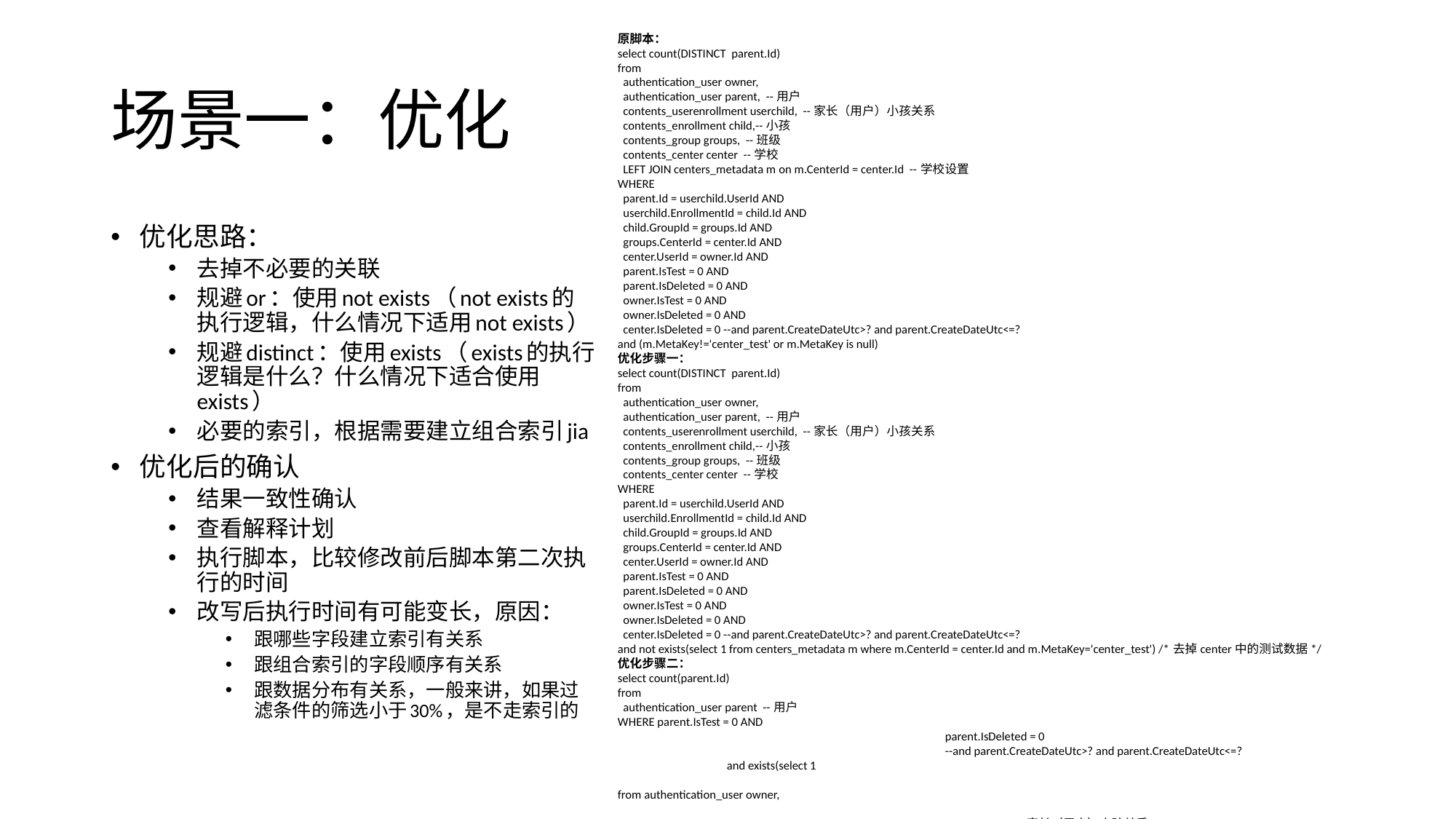

原脚本：
select count(DISTINCT  parent.Id)
from
  authentication_user owner,
  authentication_user parent,  --用户
  contents_userenrollment userchild,  --家长（用户）小孩关系
  contents_enrollment child,--小孩
  contents_group groups,  --班级
  contents_center center  --学校
  LEFT JOIN centers_metadata m on m.CenterId = center.Id  --学校设置
WHERE
  parent.Id = userchild.UserId AND
  userchild.EnrollmentId = child.Id AND
  child.GroupId = groups.Id AND
  groups.CenterId = center.Id AND
  center.UserId = owner.Id AND
  parent.IsTest = 0 AND
  parent.IsDeleted = 0 AND
  owner.IsTest = 0 AND
  owner.IsDeleted = 0 AND
  center.IsDeleted = 0 --and parent.CreateDateUtc>? and parent.CreateDateUtc<=?
and (m.MetaKey!='center_test' or m.MetaKey is null)
优化步骤一：
select count(DISTINCT  parent.Id)
from
  authentication_user owner,
  authentication_user parent,  --用户
  contents_userenrollment userchild,  --家长（用户）小孩关系
  contents_enrollment child,--小孩
  contents_group groups,  --班级
  contents_center center  --学校
WHERE
  parent.Id = userchild.UserId AND
  userchild.EnrollmentId = child.Id AND
  child.GroupId = groups.Id AND
  groups.CenterId = center.Id AND
  center.UserId = owner.Id AND
  parent.IsTest = 0 AND
  parent.IsDeleted = 0 AND
  owner.IsTest = 0 AND
  owner.IsDeleted = 0 AND
  center.IsDeleted = 0 --and parent.CreateDateUtc>? and parent.CreateDateUtc<=?
and not exists(select 1 from centers_metadata m where m.CenterId = center.Id and m.MetaKey='center_test') /*去掉center中的测试数据*/
优化步骤二：
select count(parent.Id)
from
  authentication_user parent  --用户
WHERE parent.IsTest = 0 AND
			parent.IsDeleted = 0
			--and parent.CreateDateUtc>? and parent.CreateDateUtc<=?
	and exists(select 1
							from authentication_user owner,
									contents_userenrollment userchild,  --家长（用户）小孩关系
									contents_enrollment child,--小孩
									contents_group groups,  --班级
									contents_center center  --学校
							where parent.Id = userchild.UserId AND
										userchild.EnrollmentId = child.Id AND
										child.GroupId = groups.Id AND
										groups.CenterId = center.Id AND
										center.UserId = owner.Id AND
										owner.IsTest = 0 AND
										owner.IsDeleted = 0 AND
										center.IsDeleted = 0
	)
and not exists(select 1
							from centers_metadata m ,
									contents_userenrollment userchild,  --家长（用户）小孩关系
									contents_enrollment child,--小孩
									contents_group groups  --班级
								where parent.Id = userchild.UserId AND
										userchild.EnrollmentId = child.Id AND
										child.GroupId =groups.Id and
										groups.CenterId=m.CenterId and
										m.MetaKey='center_test') /*去掉center中的测试数据*/
# 场景一：优化
优化思路：
去掉不必要的关联
规避or：使用not exists（not exists的执行逻辑，什么情况下适用not exists）
规避distinct：使用exists（exists的执行逻辑是什么？什么情况下适合使用exists）
必要的索引，根据需要建立组合索引jia
优化后的确认
结果一致性确认
查看解释计划
执行脚本，比较修改前后脚本第二次执行的时间
改写后执行时间有可能变长，原因：
跟哪些字段建立索引有关系
跟组合索引的字段顺序有关系
跟数据分布有关系，一般来讲，如果过滤条件的筛选小于30%，是不走索引的